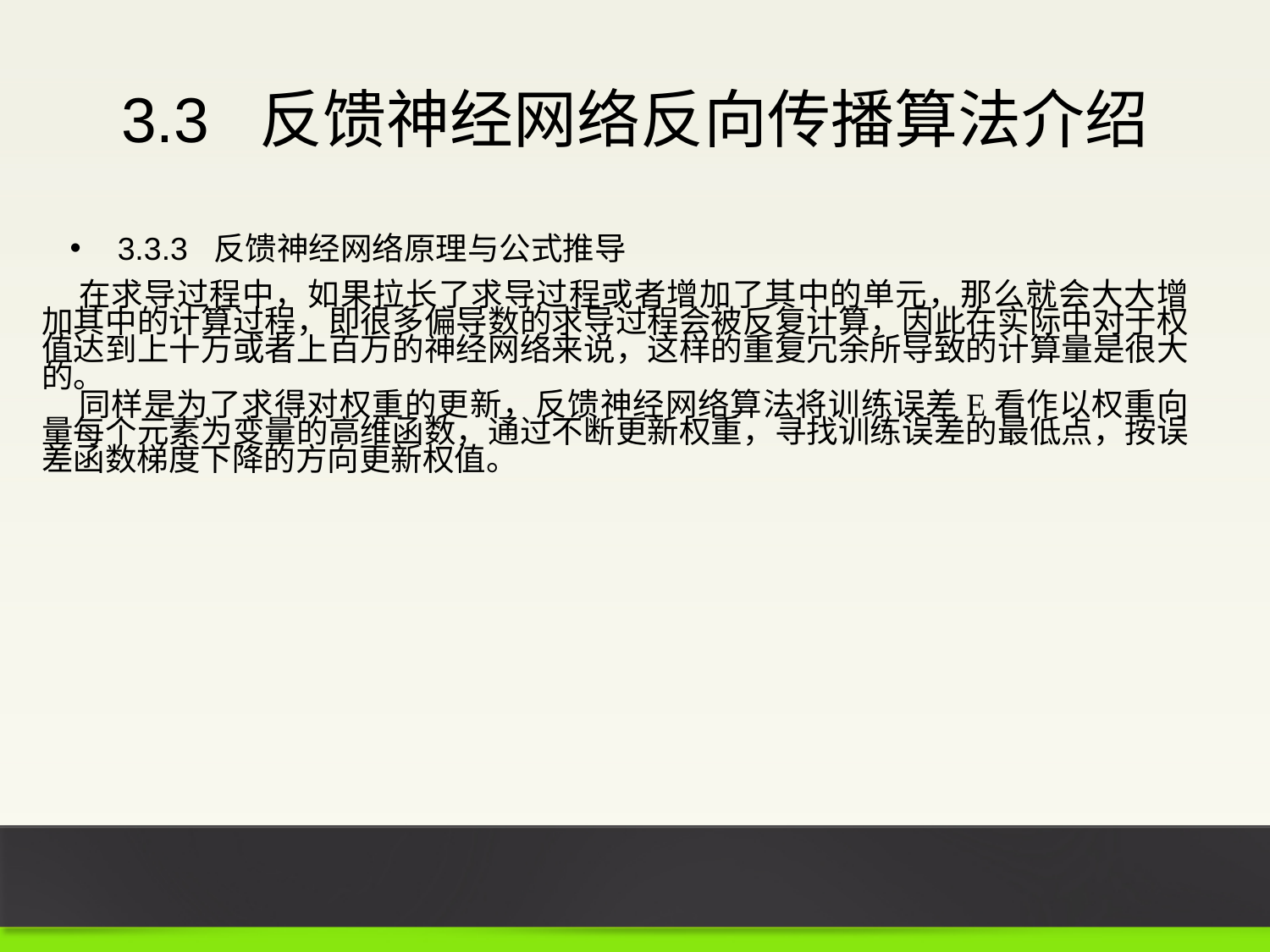

3.3  反馈神经网络反向传播算法介绍
3.3.3  反馈神经网络原理与公式推导

在求导过程中，如果拉长了求导过程或者增加了其中的单元，那么就会大大增加其中的计算过程，即很多偏导数的求导过程会被反复计算，因此在实际中对于权值达到上十万或者上百万的神经网络来说，这样的重复冗余所导致的计算量是很大的。
同样是为了求得对权重的更新，反馈神经网络算法将训练误差E看作以权重向量每个元素为变量的高维函数，通过不断更新权重，寻找训练误差的最低点，按误差函数梯度下降的方向更新权值。